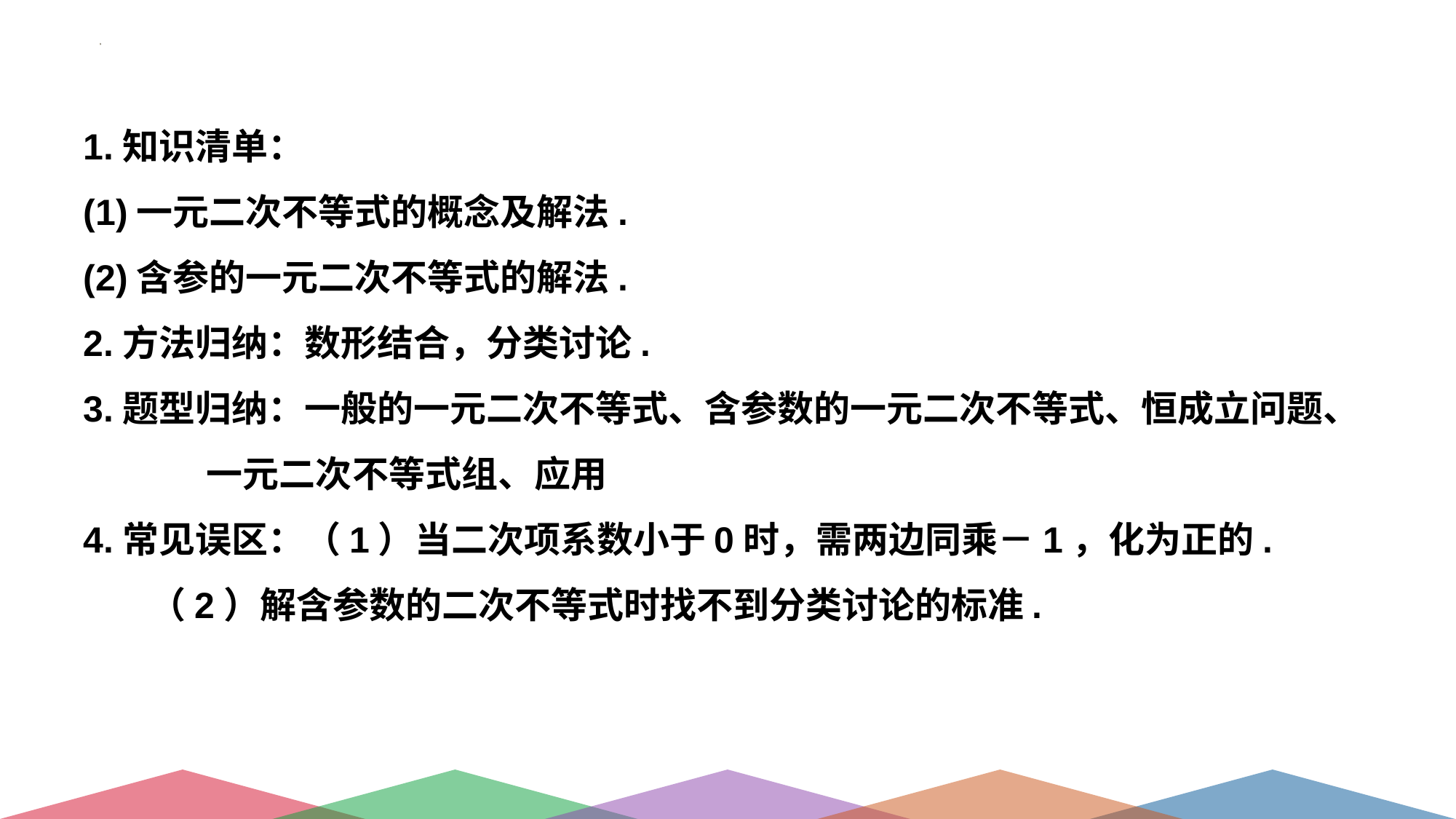

1.知识清单：
(1)一元二次不等式的概念及解法.
(2)含参的一元二次不等式的解法.
2.方法归纳：数形结合，分类讨论.
3.题型归纳：一般的一元二次不等式、含参数的一元二次不等式、恒成立问题、
              一元二次不等式组、应用
4.常见误区：（1）当二次项系数小于0时，需两边同乘－1，化为正的.
       （2）解含参数的二次不等式时找不到分类讨论的标准.